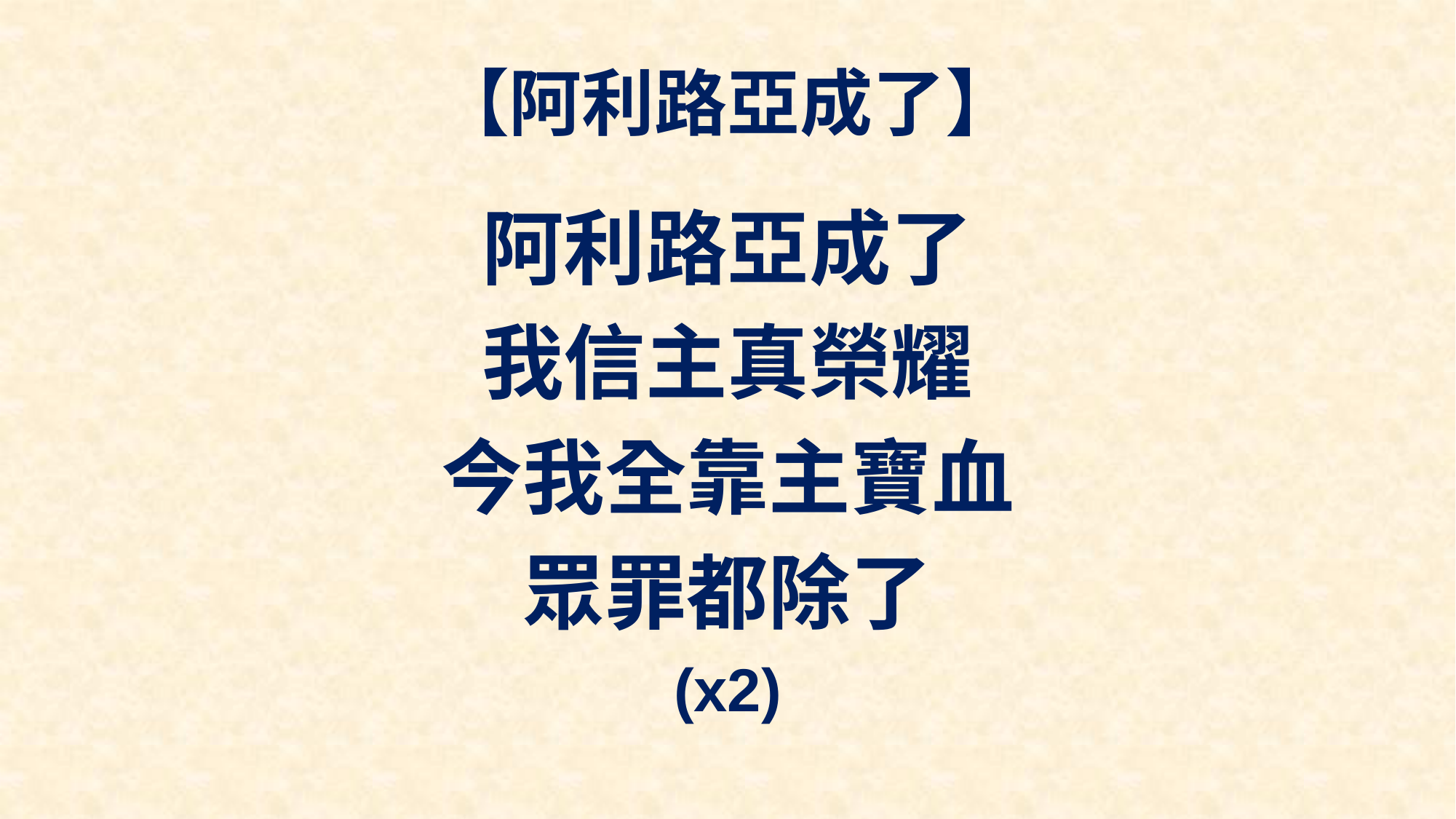

# 【阿利路亞成了】
阿利路亞成了
我信主真榮耀
今我全靠主寶血
眾罪都除了
(x2)